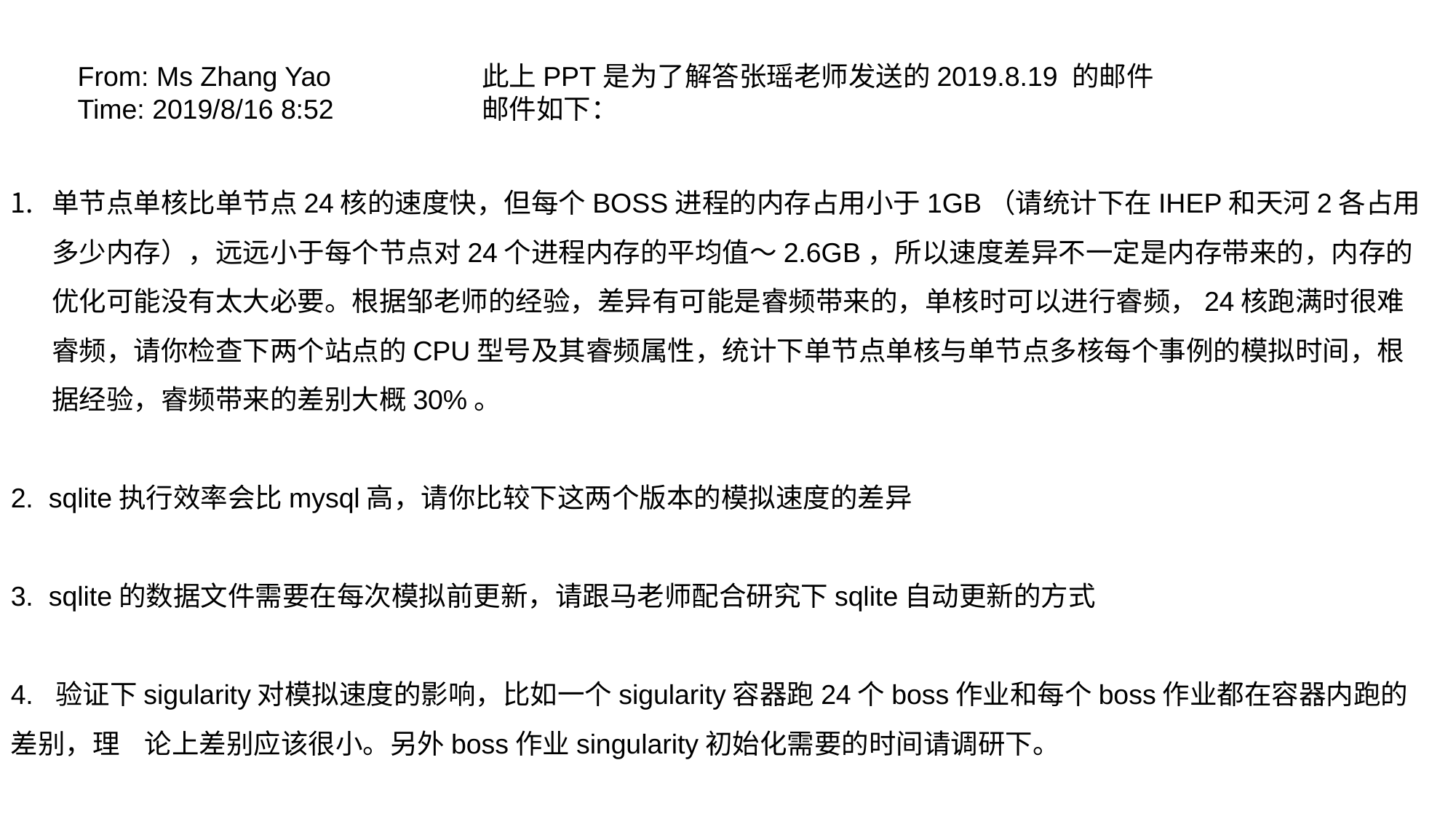

此上PPT是为了解答张瑶老师发送的2019.8.19 的邮件
邮件如下：
From: Ms Zhang Yao
Time: 2019/8/16 8:52
单节点单核比单节点24核的速度快，但每个BOSS进程的内存占用小于1GB（请统计下在IHEP和天河2各占用多少内存），远远小于每个节点对24个进程内存的平均值～2.6GB，所以速度差异不一定是内存带来的，内存的优化可能没有太大必要。根据邹老师的经验，差异有可能是睿频带来的，单核时可以进行睿频，24核跑满时很难睿频，请你检查下两个站点的CPU型号及其睿频属性，统计下单节点单核与单节点多核每个事例的模拟时间，根据经验，睿频带来的差别大概30%。

2.  sqlite执行效率会比mysql高，请你比较下这两个版本的模拟速度的差异

3.  sqlite的数据文件需要在每次模拟前更新，请跟马老师配合研究下sqlite自动更新的方式

4.  验证下sigularity对模拟速度的影响，比如一个sigularity容器跑24个boss作业和每个boss作业都在容器内跑的差别，理    论上差别应该很小。另外boss作业singularity初始化需要的时间请调研下。